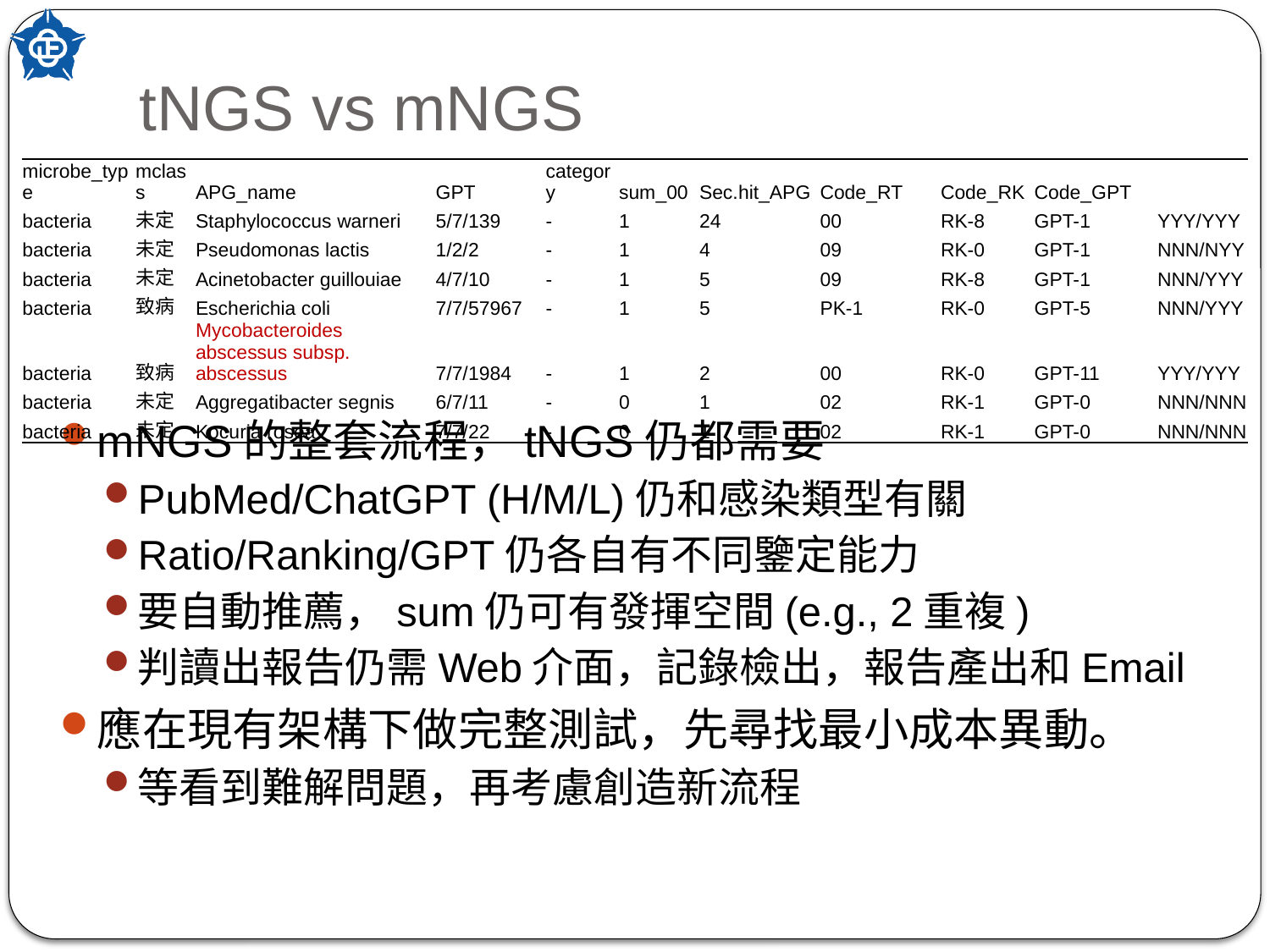

# tNGS vs mNGS
| microbe\_type | mclass | APG\_name | GPT | category | sum\_00 | Sec.hit\_APG | Code\_RT | Code\_RK | Code\_GPT |  |
| --- | --- | --- | --- | --- | --- | --- | --- | --- | --- | --- |
| bacteria | 未定 | Staphylococcus warneri | 5/7/139 | - | 1 | 24 | 00 | RK-8 | GPT-1 | YYY/YYY |
| bacteria | 未定 | Pseudomonas lactis | 1/2/2 | - | 1 | 4 | 09 | RK-0 | GPT-1 | NNN/NYY |
| bacteria | 未定 | Acinetobacter guillouiae | 4/7/10 | - | 1 | 5 | 09 | RK-8 | GPT-1 | NNN/YYY |
| bacteria | 致病 | Escherichia coli | 7/7/57967 | - | 1 | 5 | PK-1 | RK-0 | GPT-5 | NNN/YYY |
| bacteria | 致病 | Mycobacteroides abscessus subsp. abscessus | 7/7/1984 | - | 1 | 2 | 00 | RK-0 | GPT-11 | YYY/YYY |
| bacteria | 未定 | Aggregatibacter segnis | 6/7/11 | - | 0 | 1 | 02 | RK-1 | GPT-0 | NNN/NNN |
| bacteria | 未定 | Kocuria rosea | 7/7/22 | - | 0 | 1 | 02 | RK-1 | GPT-0 | NNN/NNN |
mNGS的整套流程，tNGS仍都需要
PubMed/ChatGPT (H/M/L)仍和感染類型有關
Ratio/Ranking/GPT仍各自有不同鑒定能力
要自動推薦，sum仍可有發揮空間(e.g., 2重複)
判讀出報告仍需Web介面，記錄檢出，報告產出和Email
應在現有架構下做完整測試，先尋找最小成本異動。
等看到難解問題，再考慮創造新流程